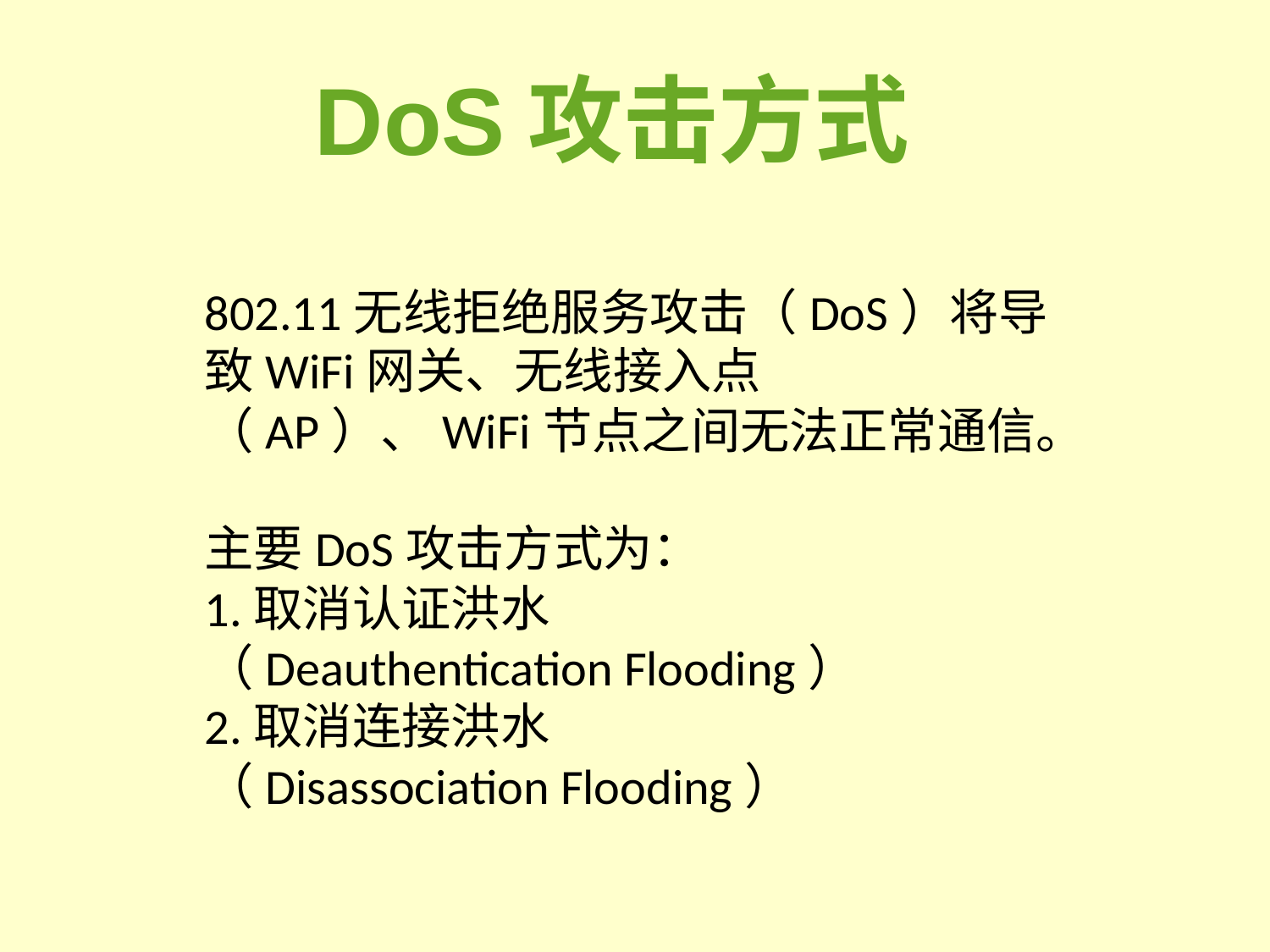

DoS攻击方式
802.11无线拒绝服务攻击（DoS）将导致WiFi网关、无线接入点（AP）、WiFi节点之间无法正常通信。

主要DoS攻击方式为：
1.取消认证洪水
（Deauthentication Flooding）
2.取消连接洪水
（Disassociation Flooding）